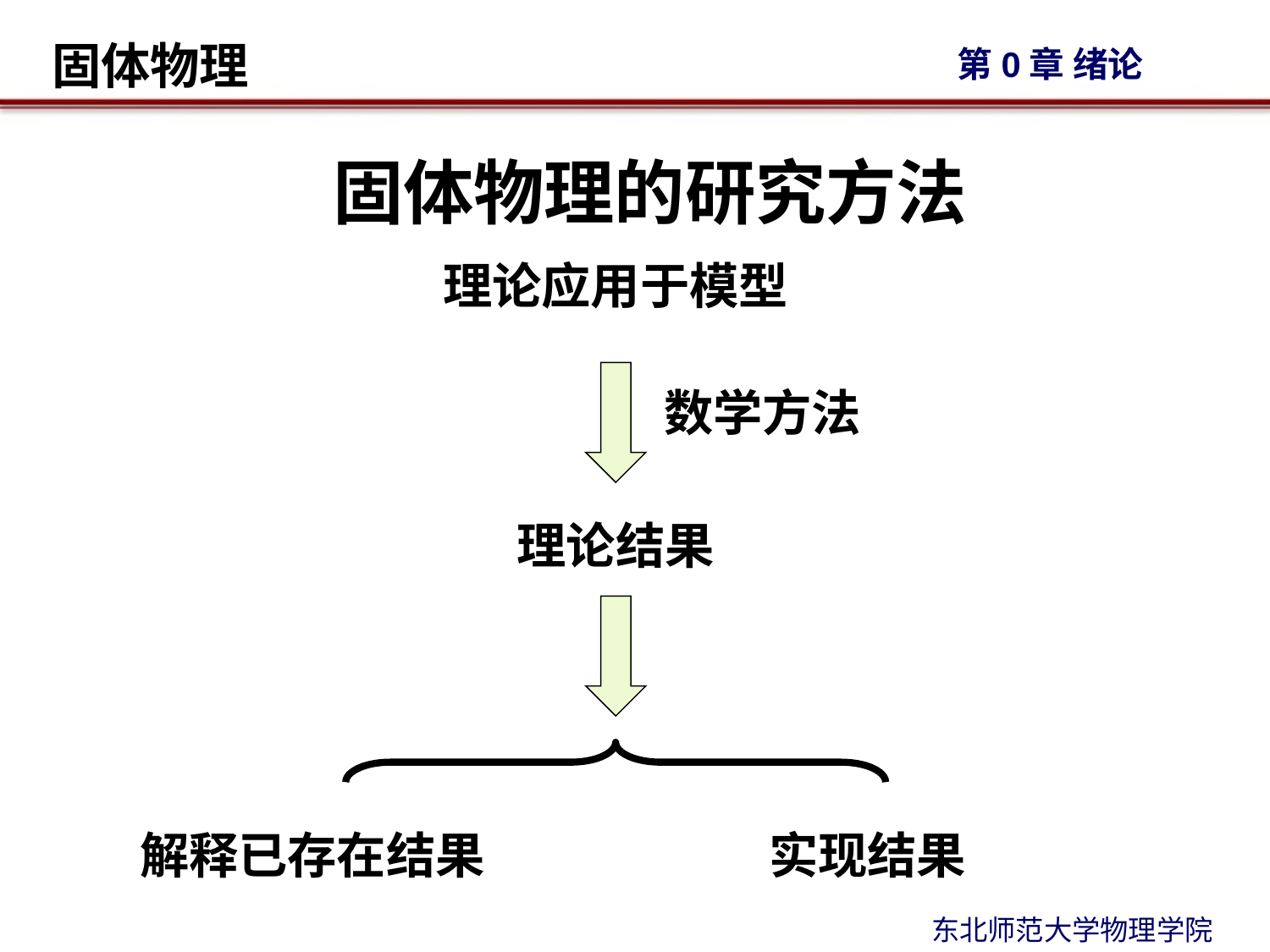

固体物理的研究方法
理论应用于模型

数学方法

理论结果

解释已存在结果
实现结果